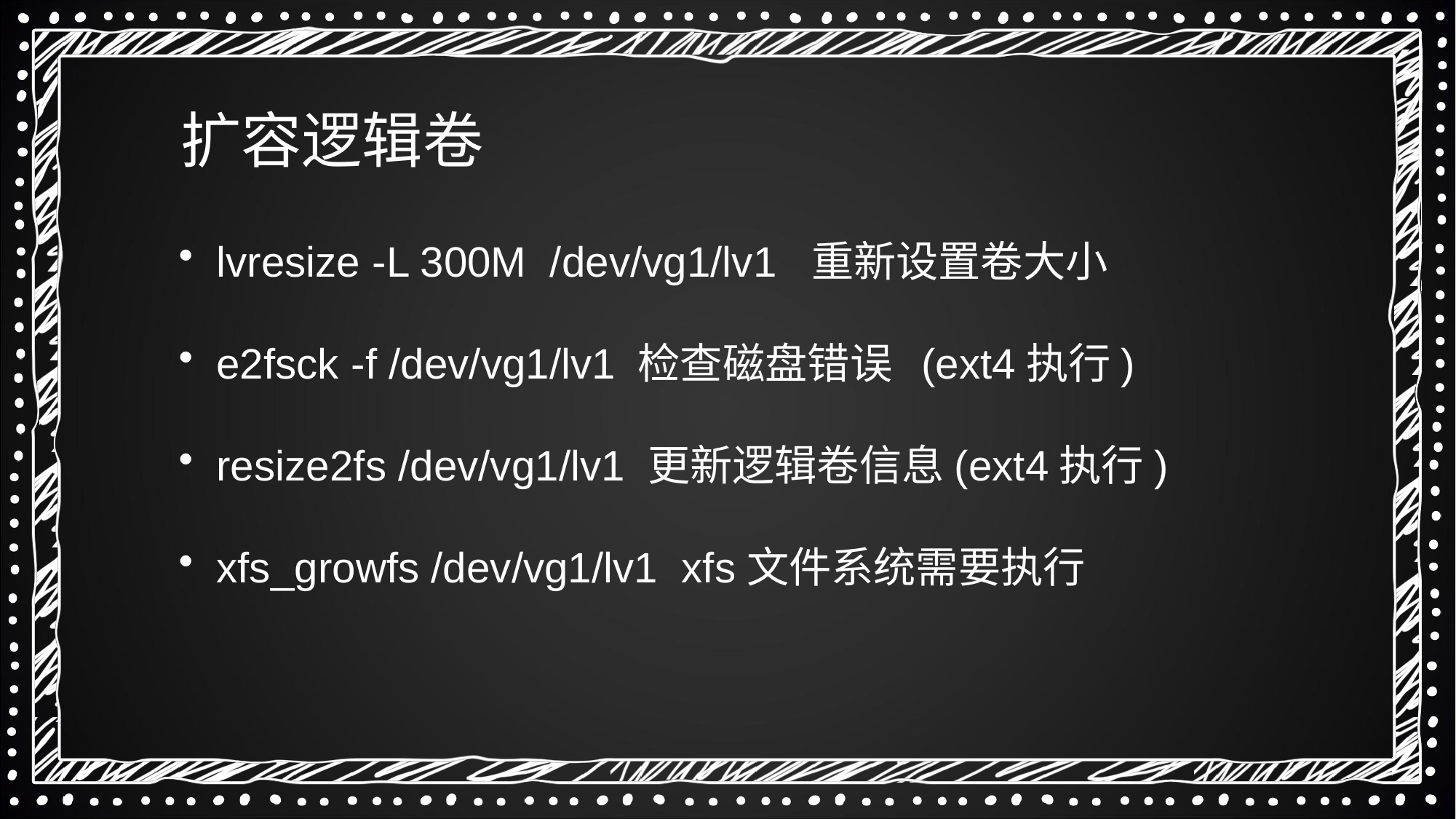

扩容逻辑卷
 lvresize -L 300M  /dev/vg1/lv1  重新设置卷大小

 e2fsck -f /dev/vg1/lv1 检查磁盘错误  (ext4执行)

 resize2fs /dev/vg1/lv1 更新逻辑卷信息(ext4执行)

 xfs_growfs /dev/vg1/lv1  xfs文件系统需要执行